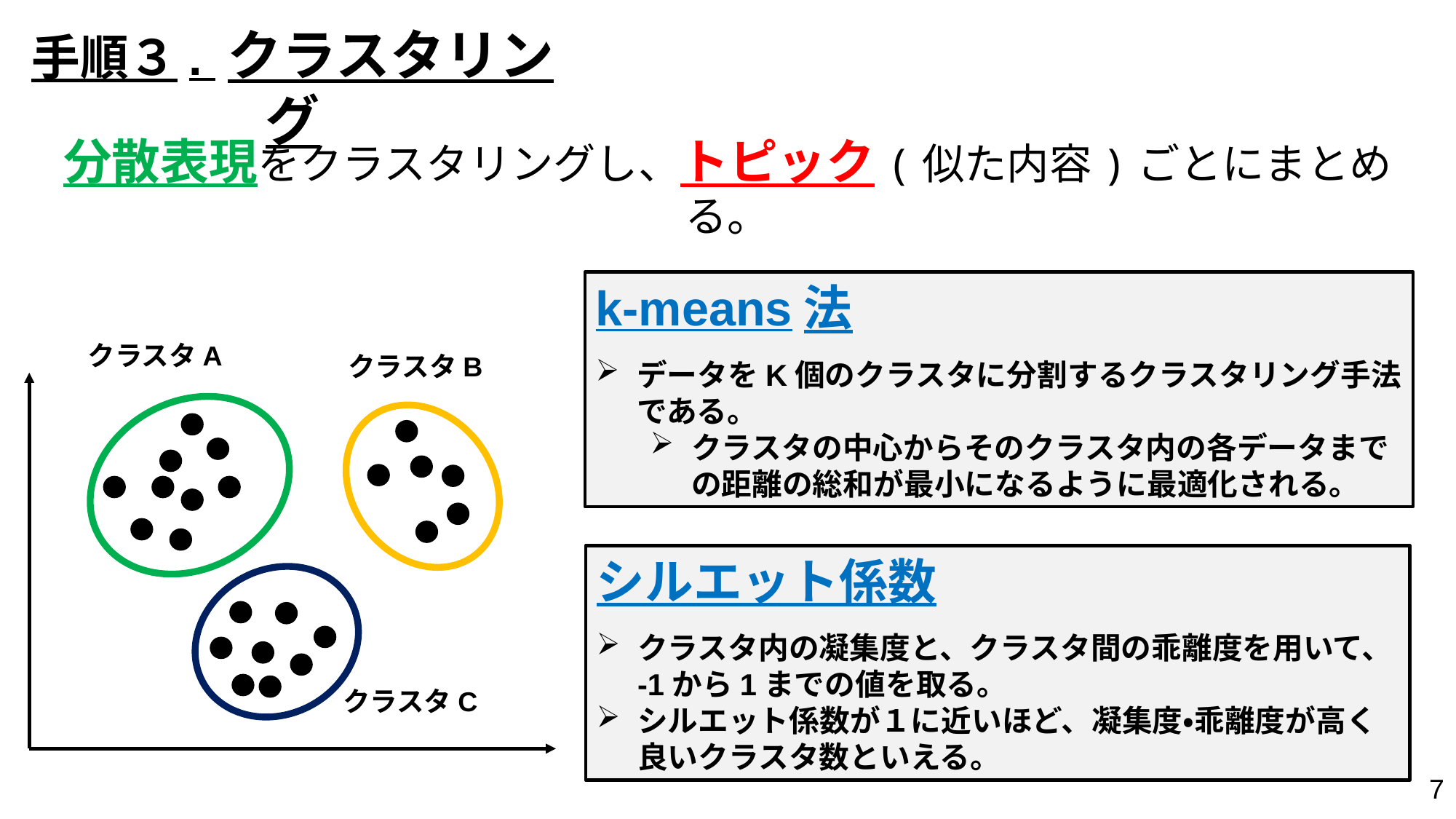

手順３. クラスタリング
分散表現をクラスタリングし、トピック(似た内容)ごとにまとめる。
k-means法

データをK個のクラスタに分割するクラスタリング手法である。
クラスタの中心からそのクラスタ内の各データまでの距離の総和が最小になるように最適化される。
クラスタA
クラスタB

クラスタC
シルエット係数

クラスタ内の凝集度と、クラスタ間の乖離度を用いて、-1から1までの値を取る。
シルエット係数が１に近いほど、凝集度・乖離度が高く良いクラスタ数といえる。
7